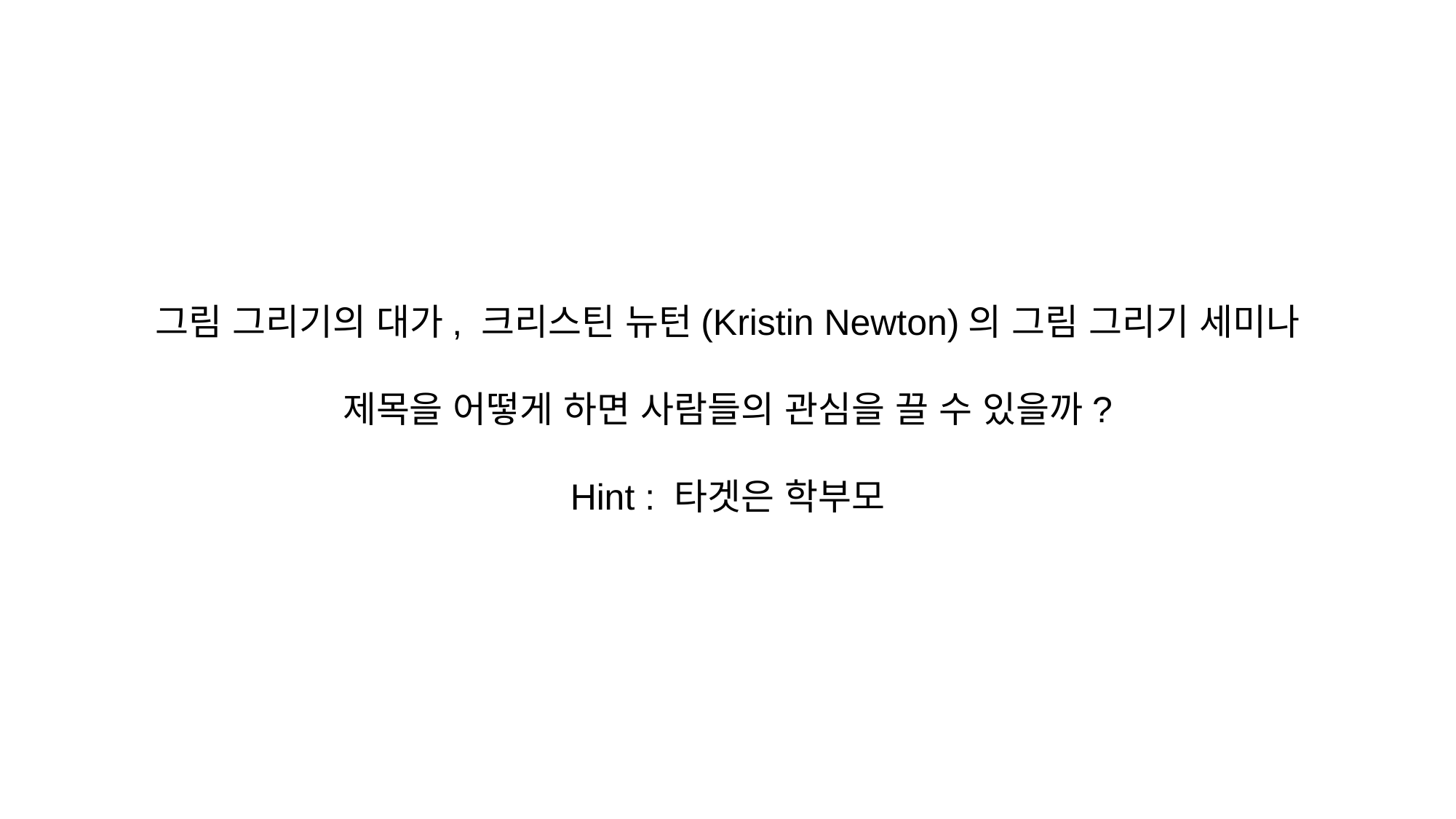

그림 그리기의 대가, 크리스틴 뉴턴(Kristin Newton)의 그림 그리기 세미나

제목을 어떻게 하면 사람들의 관심을 끌 수 있을까?

Hint : 타겟은 학부모